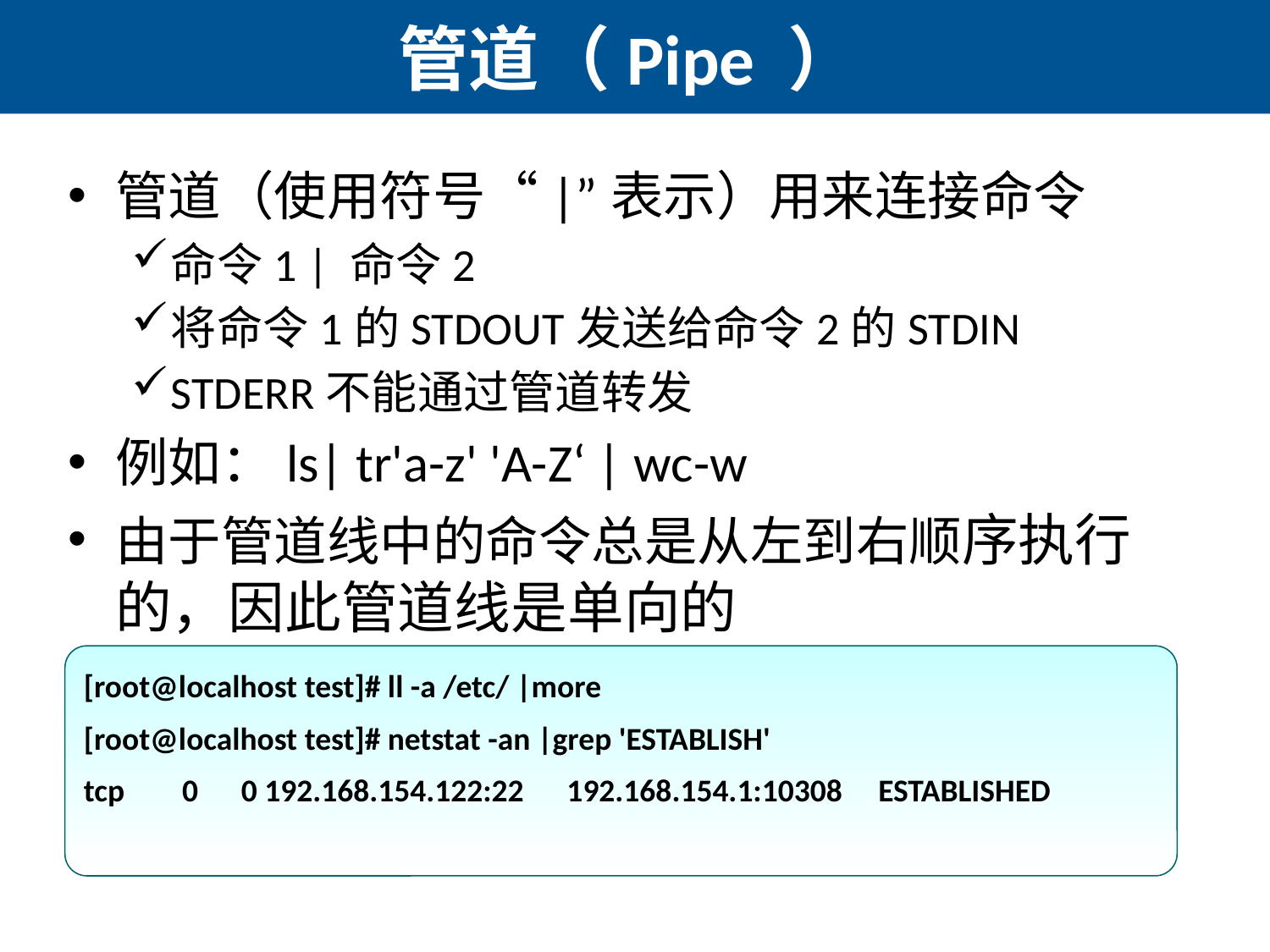

# 管道（Pipe ）
管道（使用符号“|”表示）用来连接命令
命令1 | 命令2
将命令1的STDOUT发送给命令2的STDIN
STDERR不能通过管道转发
例如：ls| tr'a-z' 'A-Z‘ | wc-w
由于管道线中的命令总是从左到右顺序执行的，因此管道线是单向的
[root@localhost test]# ll -a /etc/ |more
[root@localhost test]# netstat -an |grep 'ESTABLISH'
tcp        0      0 192.168.154.122:22      192.168.154.1:10308     ESTABLISHED